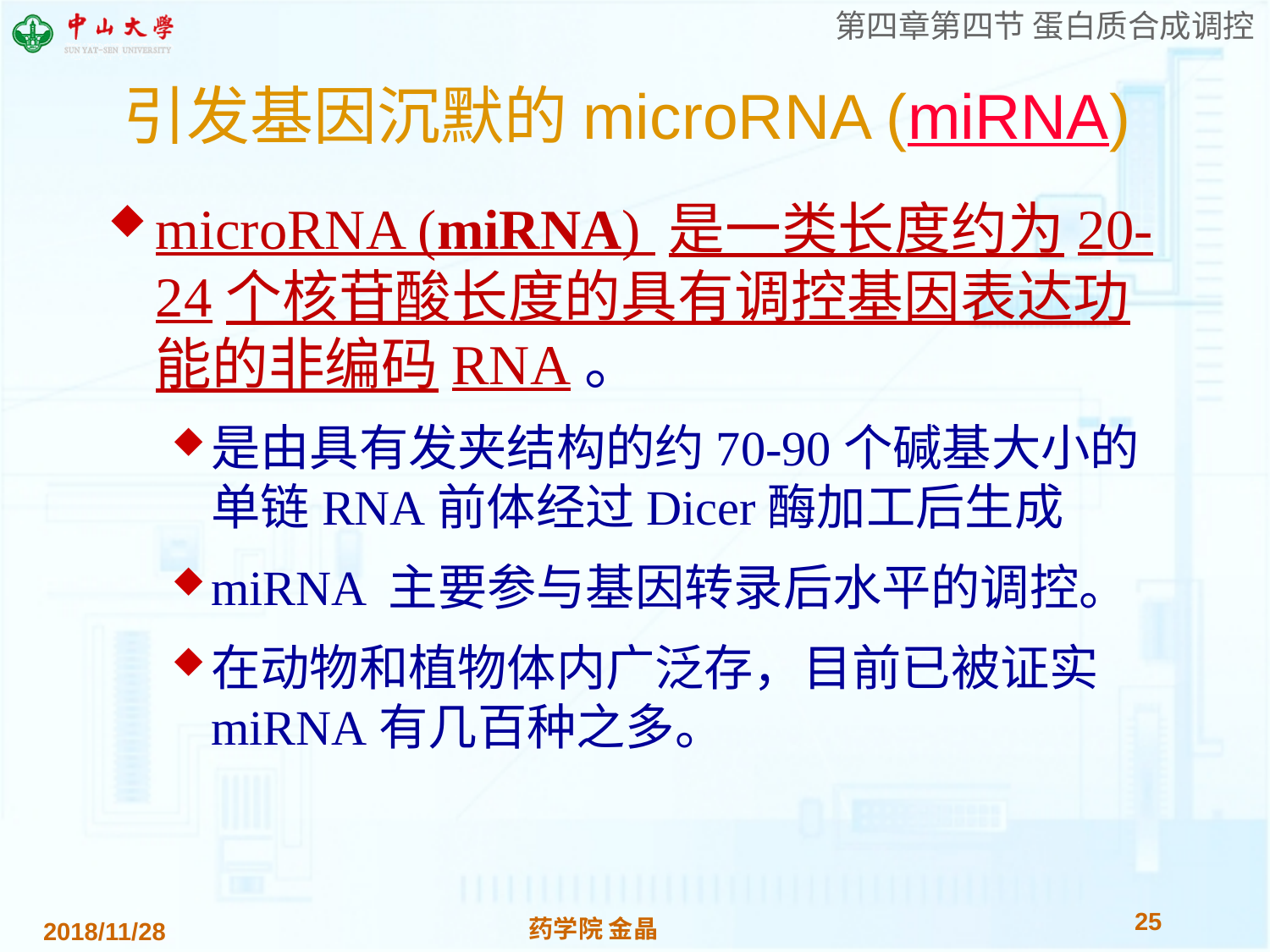

# 引发基因沉默的microRNA (miRNA)
microRNA (miRNA) 是一类长度约为20-24个核苷酸长度的具有调控基因表达功能的非编码RNA。
是由具有发夹结构的约70-90个碱基大小的单链RNA前体经过Dicer酶加工后生成
miRNA 主要参与基因转录后水平的调控。
在动物和植物体内广泛存，目前已被证实miRNA有几百种之多。
25
药学院 金晶
2018/11/28